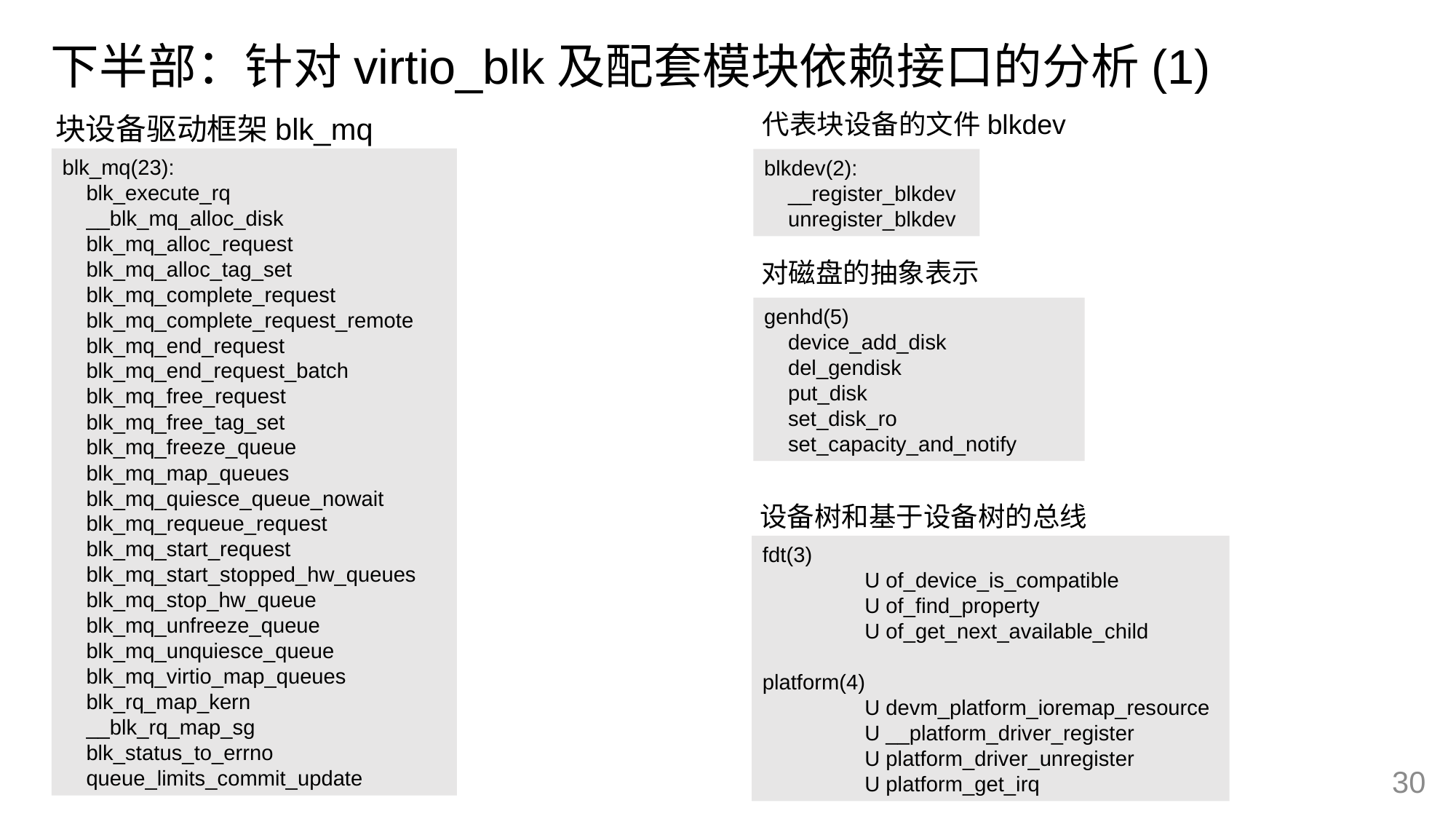

下半部：针对virtio_blk及配套模块依赖接口的分析(1)
代表块设备的文件blkdev
块设备驱动框架blk_mq
blk_mq(23):
    blk_execute_rq
    __blk_mq_alloc_disk
    blk_mq_alloc_request
    blk_mq_alloc_tag_set
    blk_mq_complete_request
    blk_mq_complete_request_remote
    blk_mq_end_request
    blk_mq_end_request_batch
    blk_mq_free_request
    blk_mq_free_tag_set
    blk_mq_freeze_queue
    blk_mq_map_queues
    blk_mq_quiesce_queue_nowait
    blk_mq_requeue_request
    blk_mq_start_request
    blk_mq_start_stopped_hw_queues
    blk_mq_stop_hw_queue
    blk_mq_unfreeze_queue
    blk_mq_unquiesce_queue
    blk_mq_virtio_map_queues
    blk_rq_map_kern
    __blk_rq_map_sg
    blk_status_to_errno
    queue_limits_commit_update
blkdev(2):
    __register_blkdev
    unregister_blkdev
对磁盘的抽象表示
genhd(5)
    device_add_disk
    del_gendisk
    put_disk
    set_disk_ro
    set_capacity_and_notify
设备树和基于设备树的总线
fdt(3)
                 U of_device_is_compatible
                 U of_find_property
                 U of_get_next_available_child

platform(4)
                 U devm_platform_ioremap_resource
                 U __platform_driver_register
                 U platform_driver_unregister
                 U platform_get_irq
30